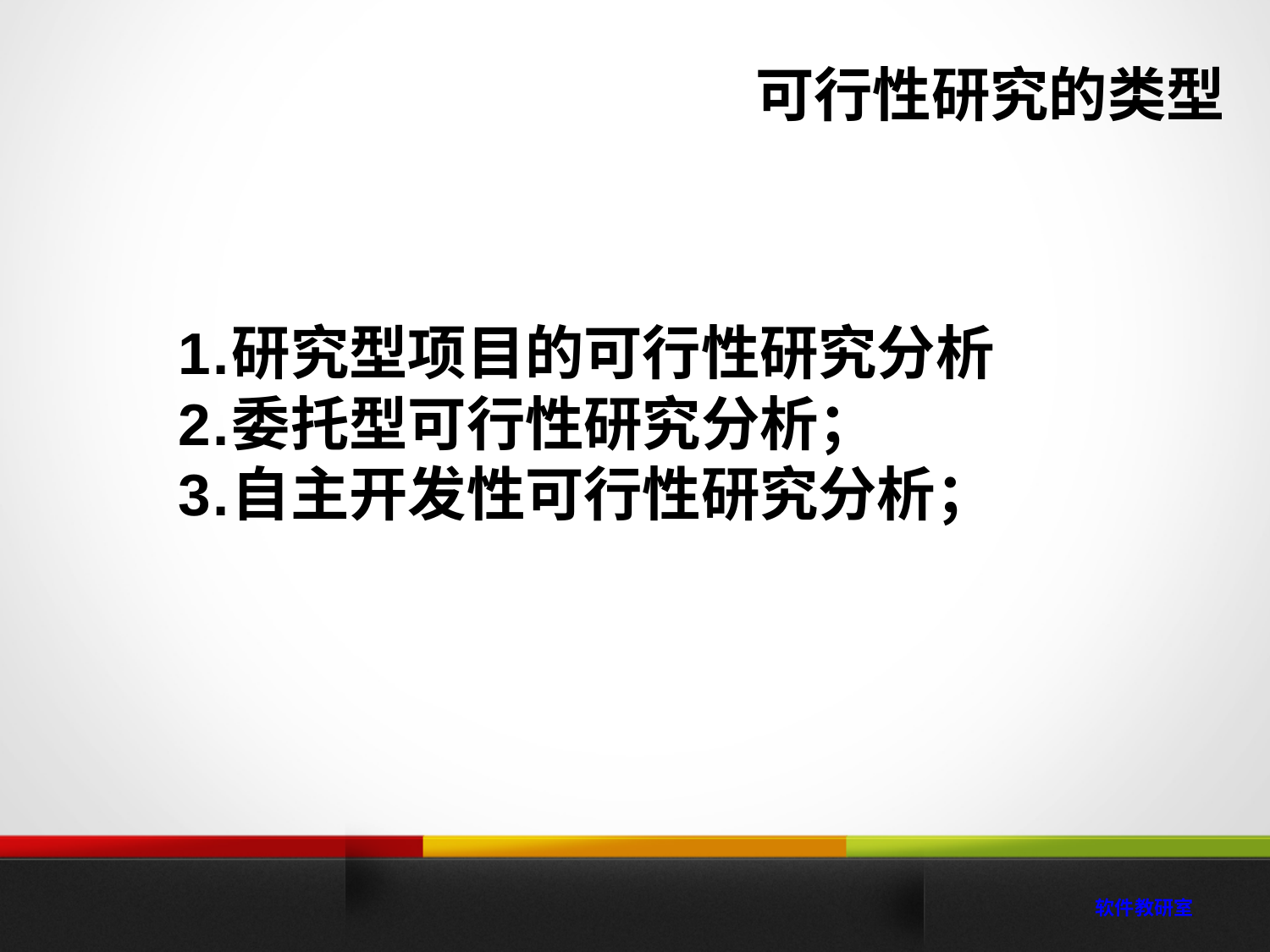

可行性研究的类型
研究型项目的可行性研究分析
委托型可行性研究分析；
自主开发性可行性研究分析；
                                     软件教研室